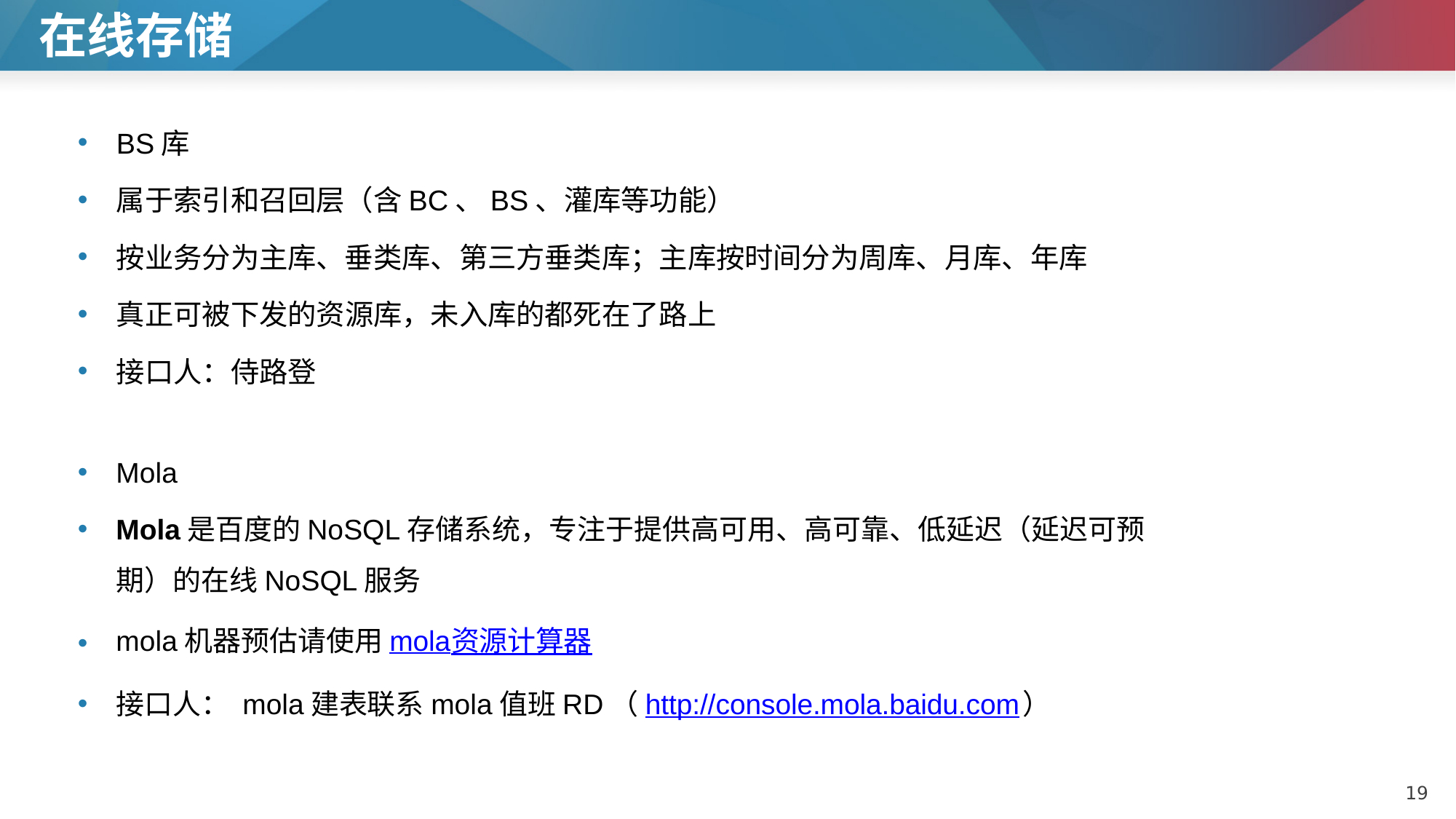

# 在线存储
BS库
属于索引和召回层（含BC、BS、灌库等功能）
按业务分为主库、垂类库、第三方垂类库；主库按时间分为周库、月库、年库
真正可被下发的资源库，未入库的都死在了路上
接口人：侍路登

Mola
Mola是百度的NoSQL存储系统，专注于提供高可用、高可靠、低延迟（延迟可预期）的在线NoSQL服务
mola机器预估请使用mola资源计算器
接口人： mola建表联系mola值班RD（http://console.mola.baidu.com）